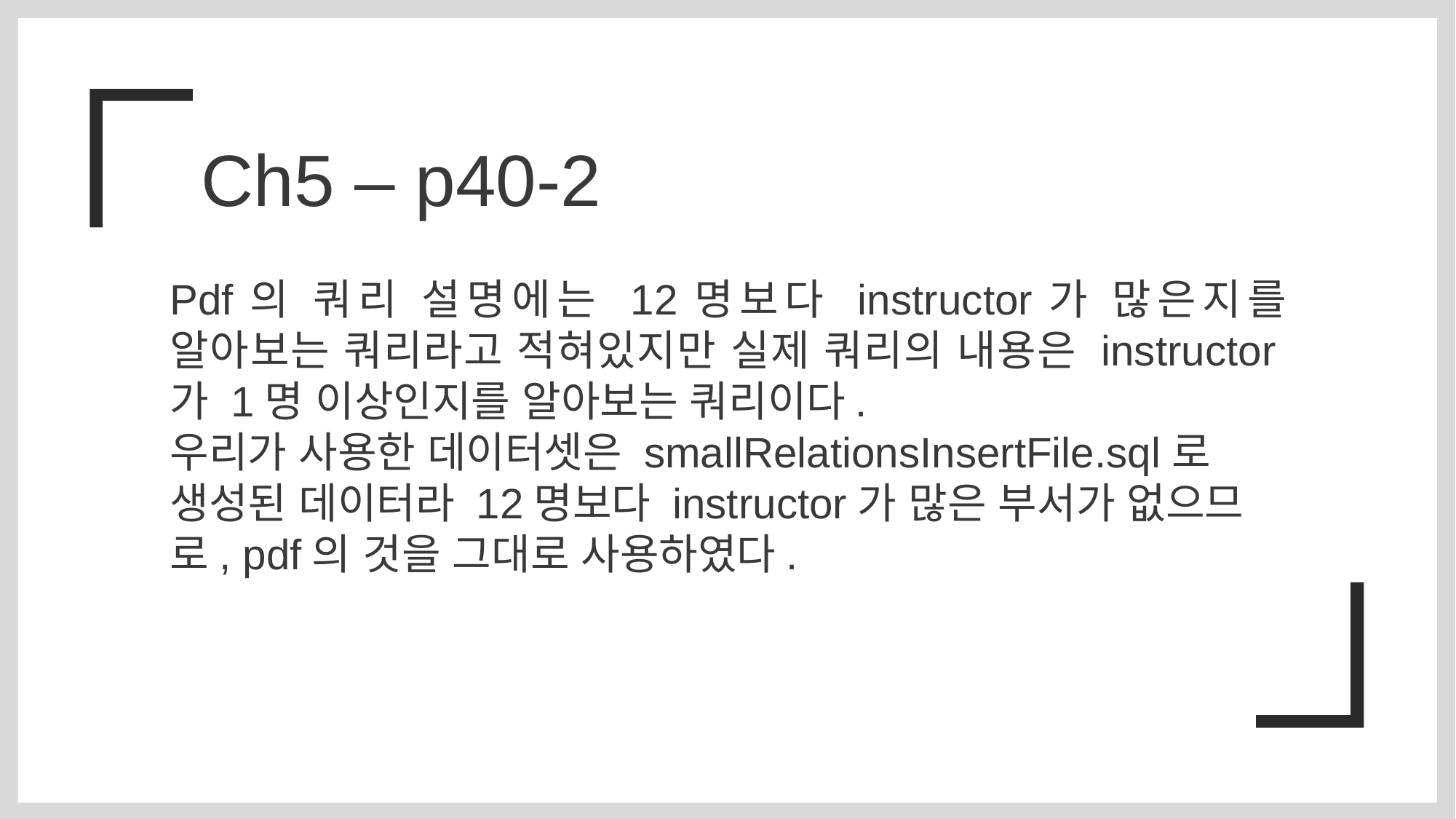

Ch5 – p40-2
Pdf의 쿼리 설명에는 12명보다 instructor가 많은지를 알아보는 쿼리라고 적혀있지만 실제 쿼리의 내용은 instructor가 1명 이상인지를 알아보는 쿼리이다.
우리가 사용한 데이터셋은 smallRelationsInsertFile.sql로 생성된 데이터라 12명보다 instructor가 많은 부서가 없으므로, pdf의 것을 그대로 사용하였다.